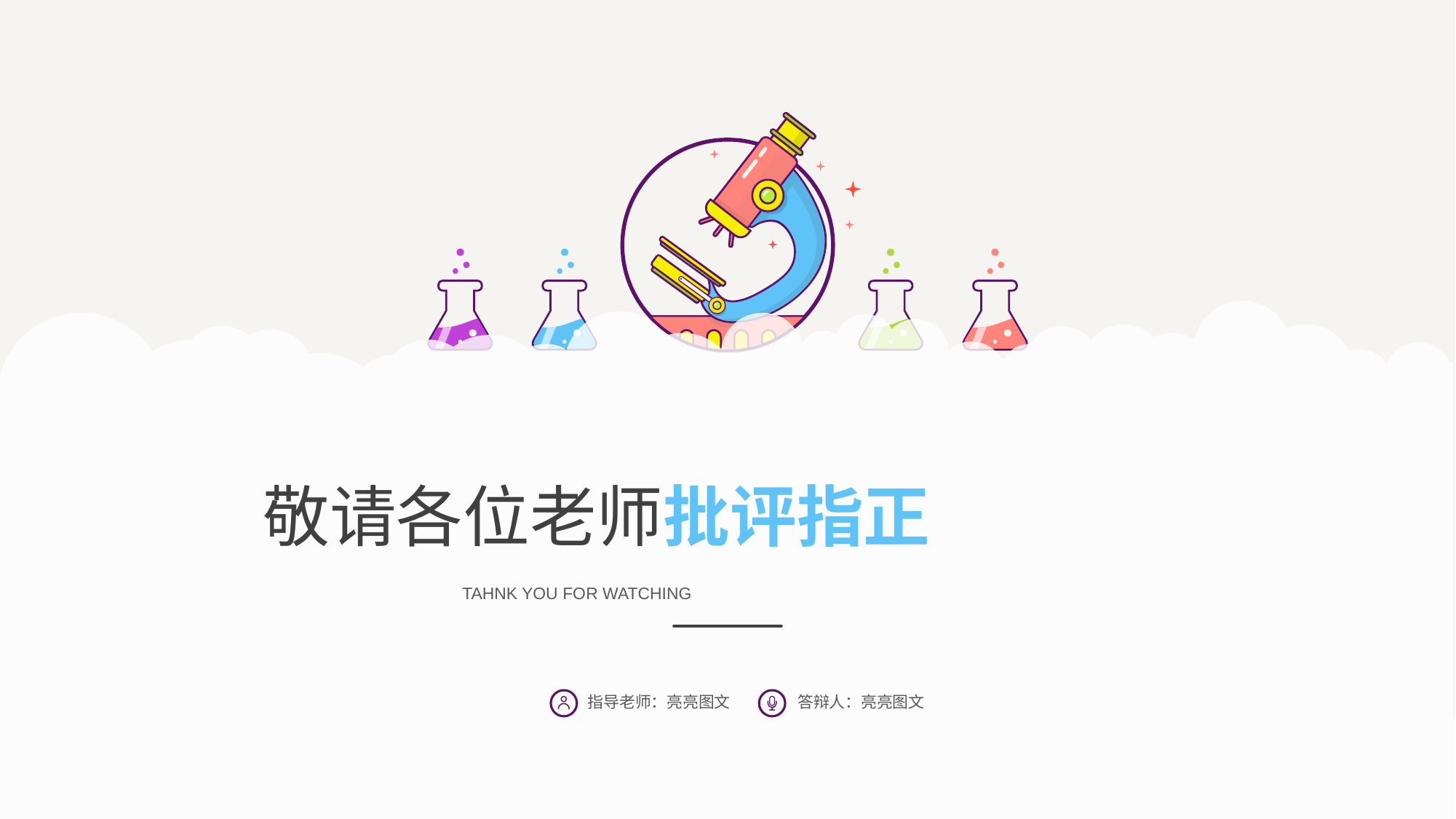

敬请各位老师批评指正
TAHNK YOU FOR WATCHING
指导老师：亮亮图文
答辩人：亮亮图文